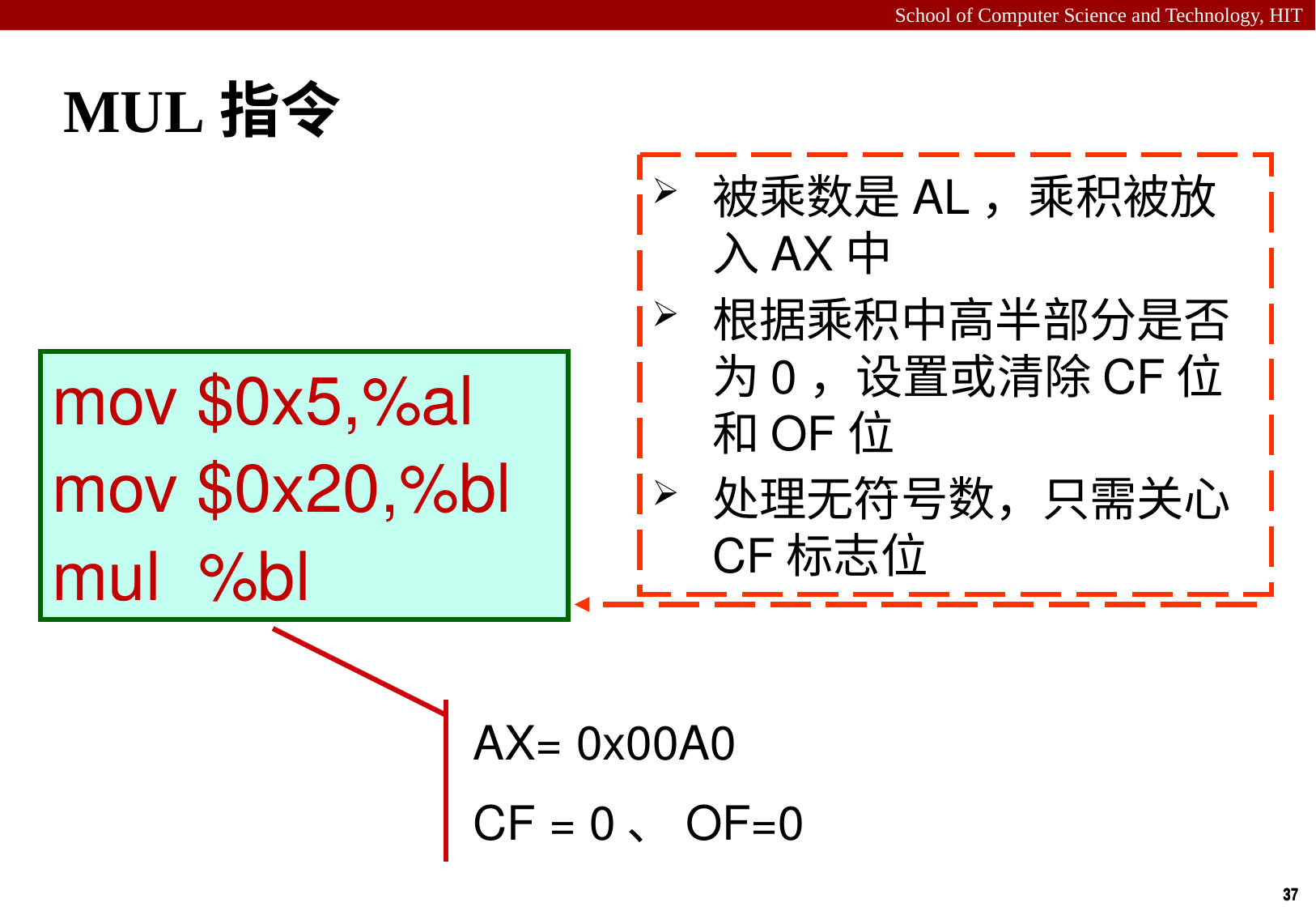

# MUL指令
被乘数是AL，乘积被放入AX中
根据乘积中高半部分是否为0，设置或清除CF位和OF位
处理无符号数，只需关心CF标志位
mov $0x5,%al
mov $0x20,%bl
mul  %bl
AX= 0x00A0
CF = 0、OF=0